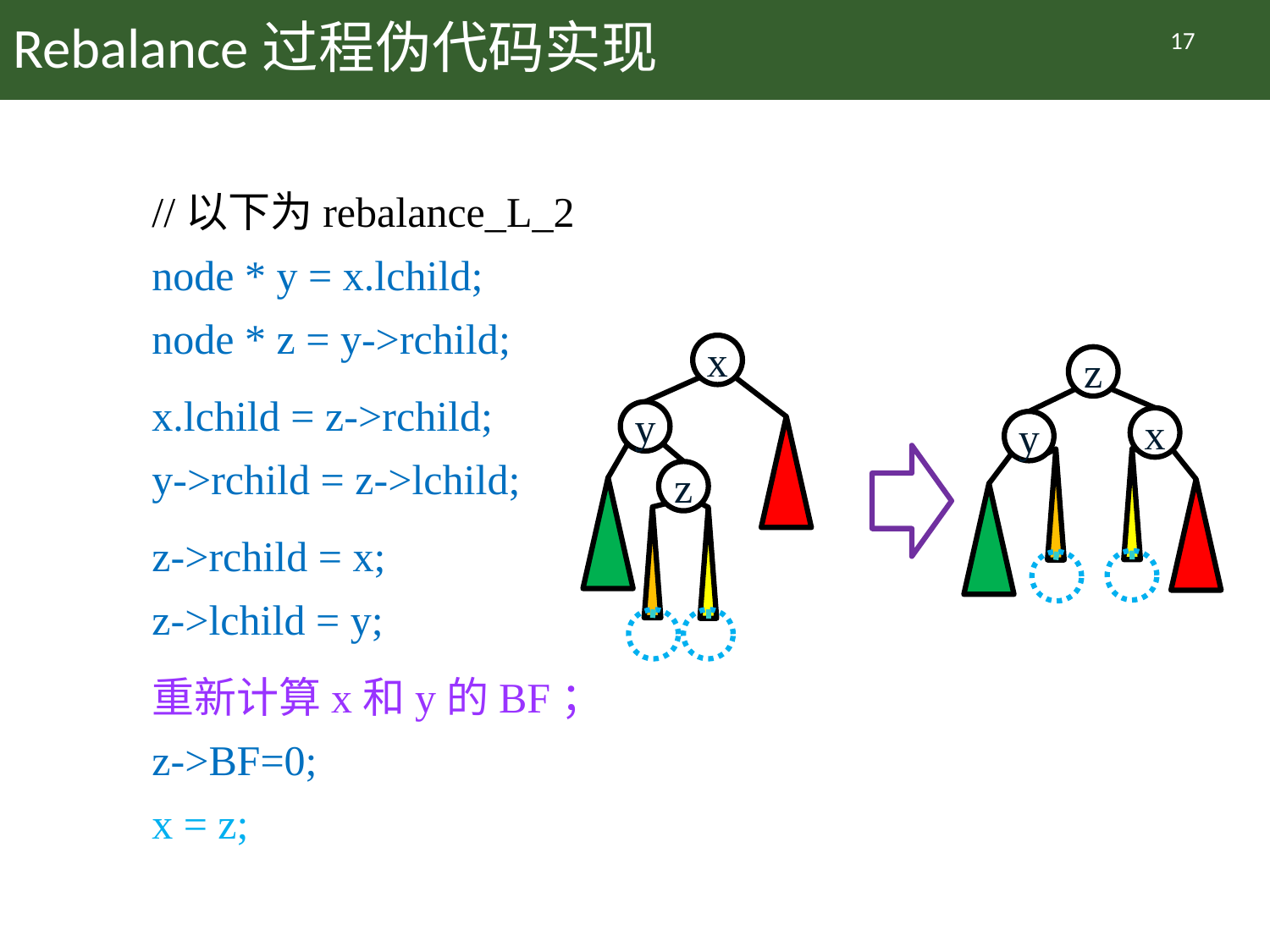

# Rebalance过程伪代码实现
17
//以下为rebalance_L_2
node * y = x.lchild;
node * z = y->rchild;
x.lchild = z->rchild;
y->rchild = z->lchild;
z->rchild = x;
z->lchild = y;
重新计算x和y的BF；
z->BF=0;
x = z;
x
y

z

z
x
y